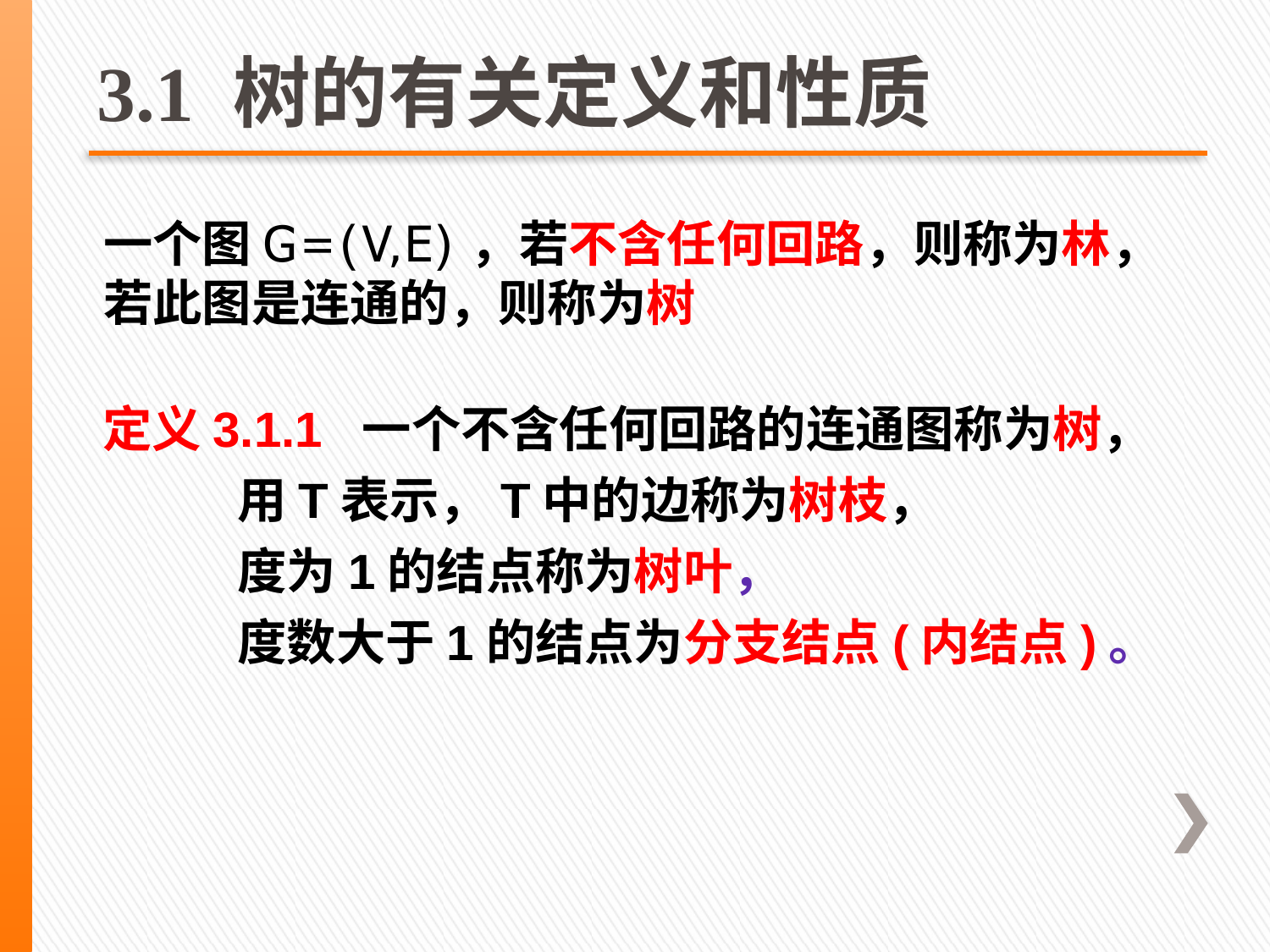

# 3.1 树的有关定义和性质
一个图G=(V,E)，若不含任何回路，则称为林，若此图是连通的，则称为树
定义3.1.1  一个不含任何回路的连通图称为树，
           用T表示，T中的边称为树枝，
           度为1的结点称为树叶，
           度数大于1的结点为分支结点(内结点)。